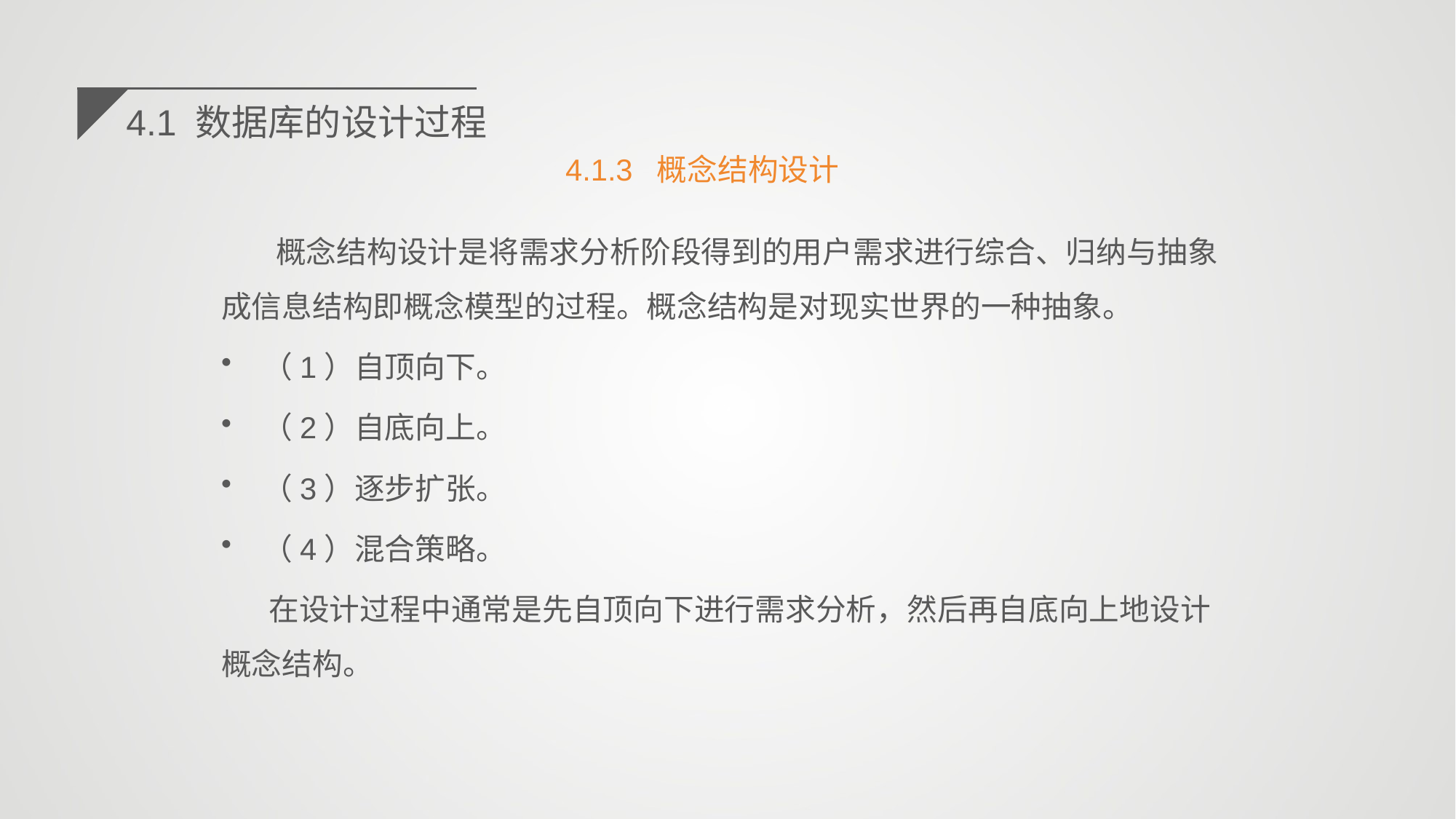

4.1 数据库的设计过程

4.1.3  概念结构设计
概念结构设计是将需求分析阶段得到的用户需求进行综合、归纳与抽象成信息结构即概念模型的过程。概念结构是对现实世界的一种抽象。
（1）自顶向下。
（2）自底向上。
（3）逐步扩张。
（4）混合策略。
      在设计过程中通常是先自顶向下进行需求分析，然后再自底向上地设计概念结构。